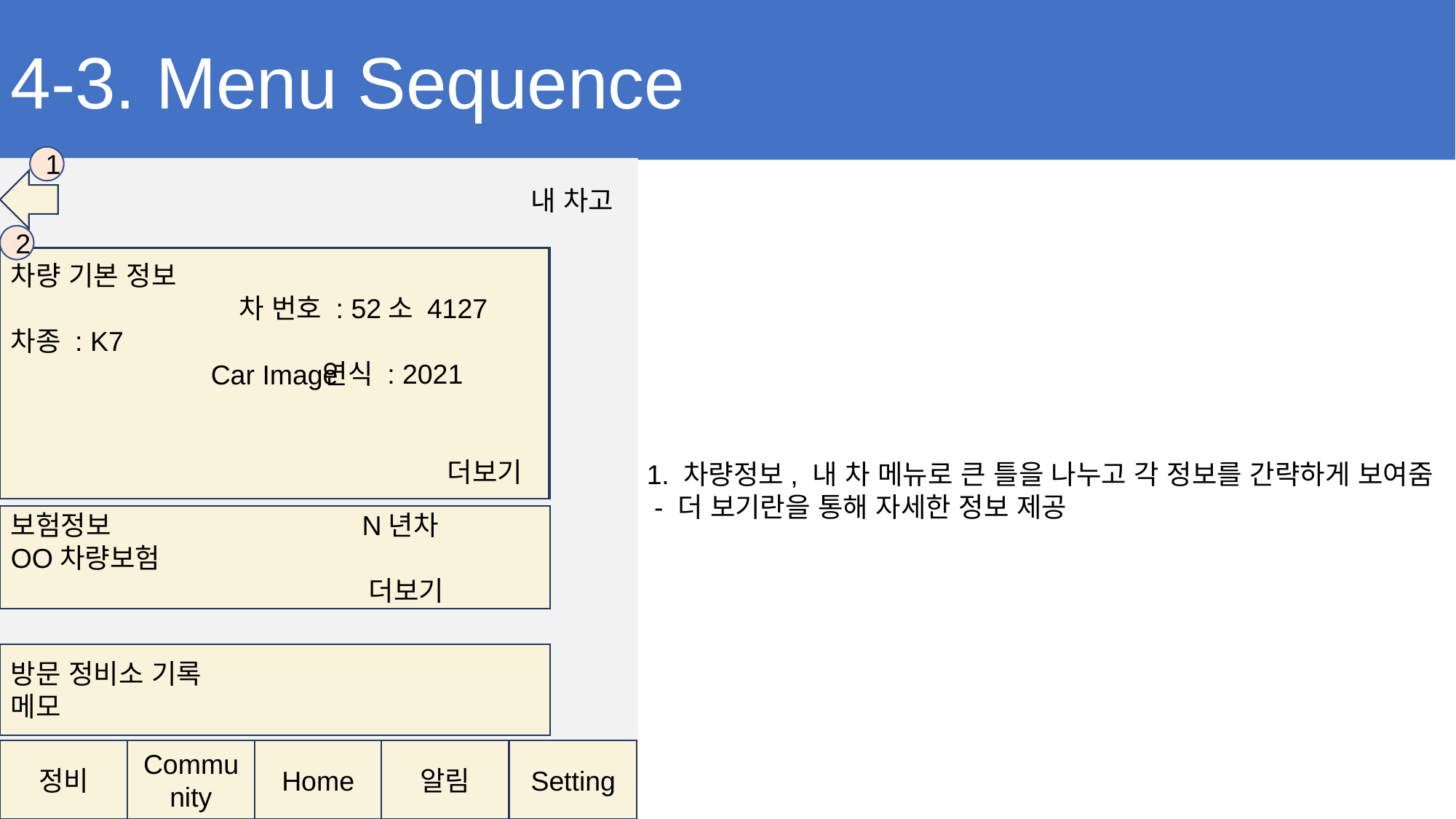

4-3. Menu Sequence
1

정비
Community
Home
알림
Setting
차량 기본 정보
                             차 번호 : 52소 4127
차종 : K7
                                        연식 : 2021

				더보기
보험정보                                N년차
OO차량보험
                                              더보기
Car Image
내 차고
1. 차량정보, 내 차 메뉴로 큰 틀을 나누고 각 정보를 간략하게 보여줌
 - 더 보기란을 통해 자세한 정보 제공

2
방문 정비소 기록
메모